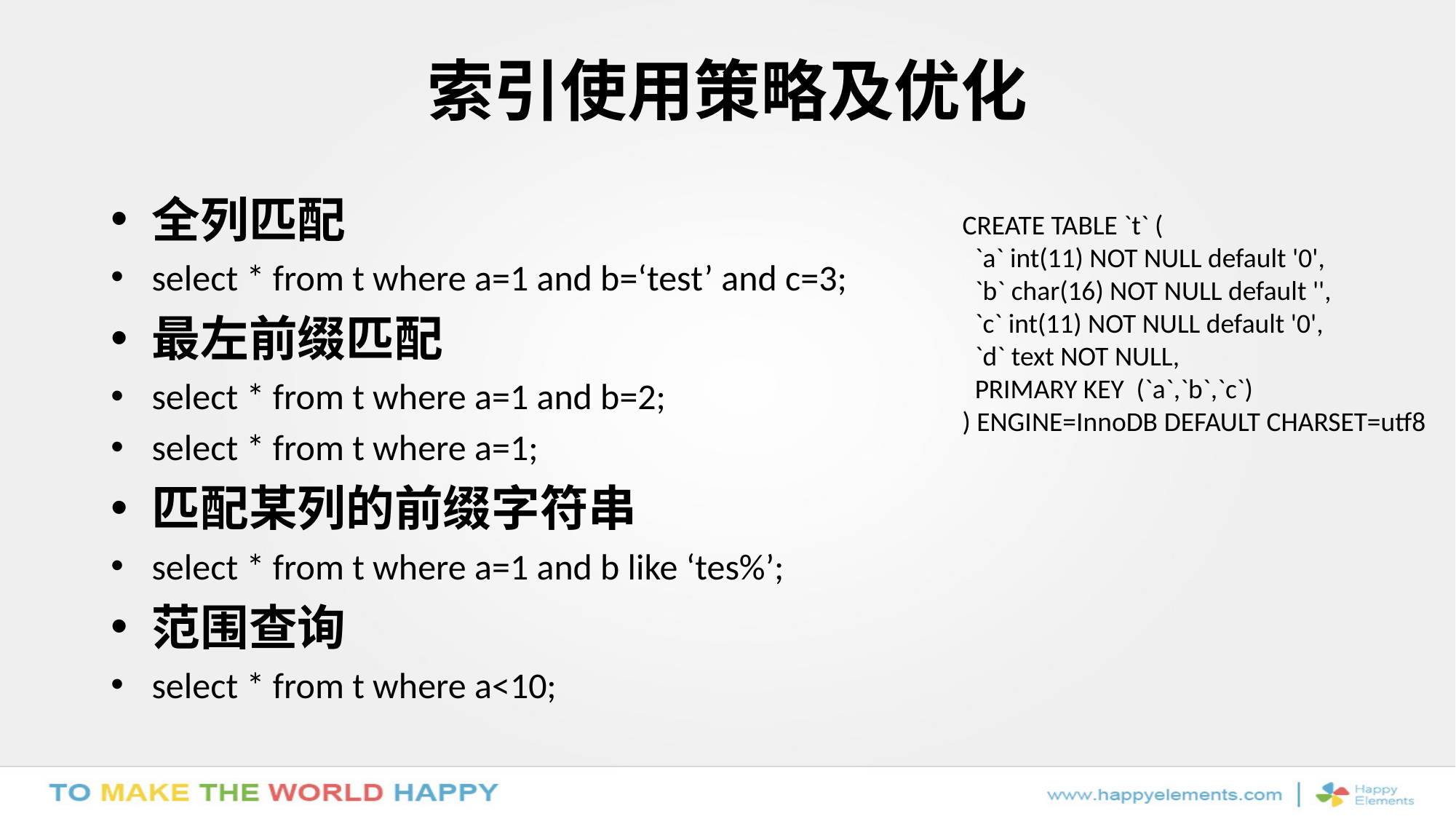

# 索引使用策略及优化
全列匹配
select * from t where a=1 and b=‘test’ and c=3;
最左前缀匹配
select * from t where a=1 and b=2;
select * from t where a=1;
匹配某列的前缀字符串
select * from t where a=1 and b like ‘tes%’;
范围查询
select * from t where a<10;

CREATE TABLE `t` (
  `a` int(11) NOT NULL default '0',
  `b` char(16) NOT NULL default '',
  `c` int(11) NOT NULL default '0',
  `d` text NOT NULL,
  PRIMARY KEY  (`a`,`b`,`c`)
) ENGINE=InnoDB DEFAULT CHARSET=utf8